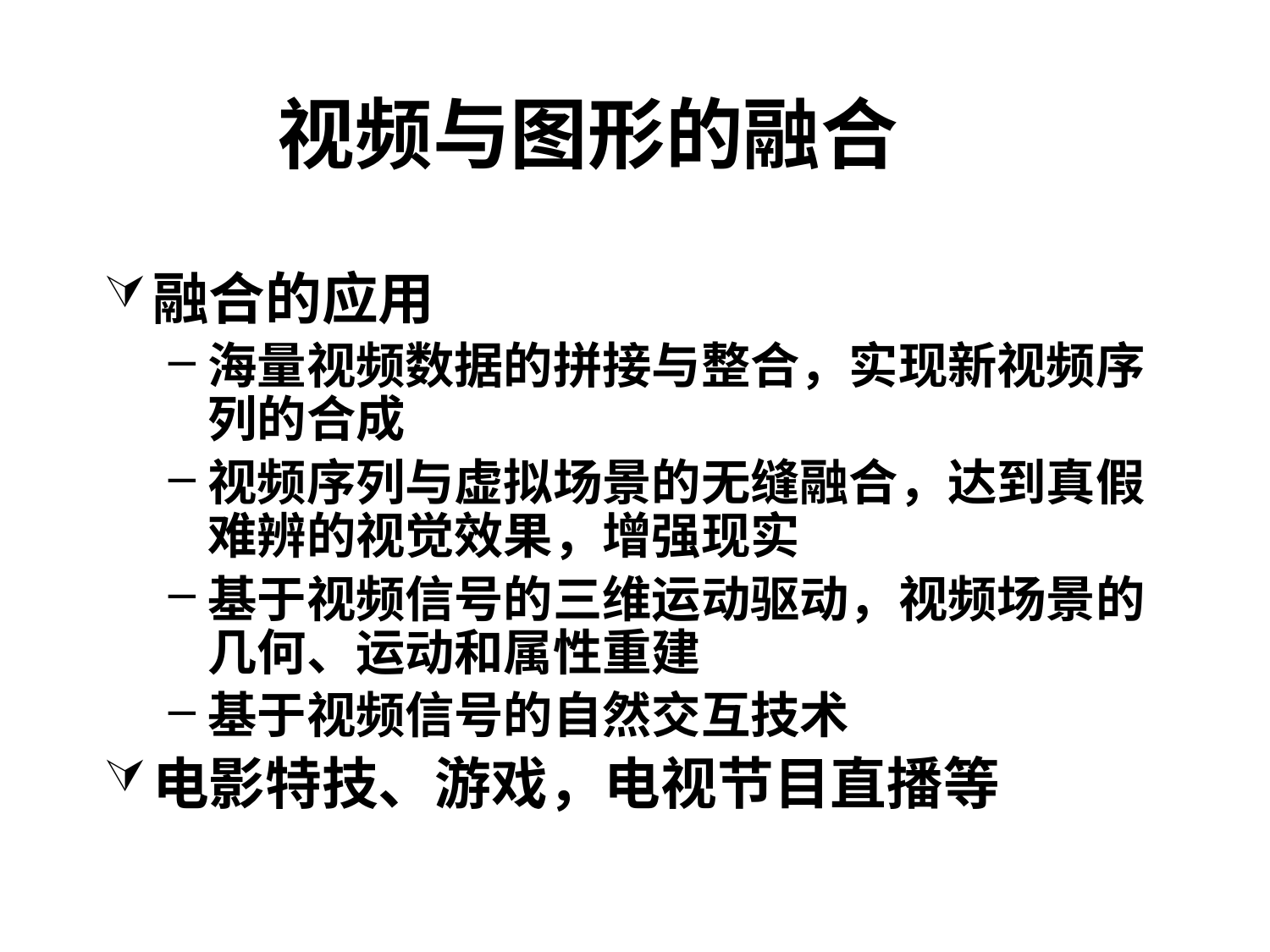

视频与图形的融合
融合的应用
海量视频数据的拼接与整合，实现新视频序列的合成
视频序列与虚拟场景的无缝融合，达到真假难辨的视觉效果，增强现实
基于视频信号的三维运动驱动，视频场景的几何、运动和属性重建
基于视频信号的自然交互技术
电影特技、游戏，电视节目直播等